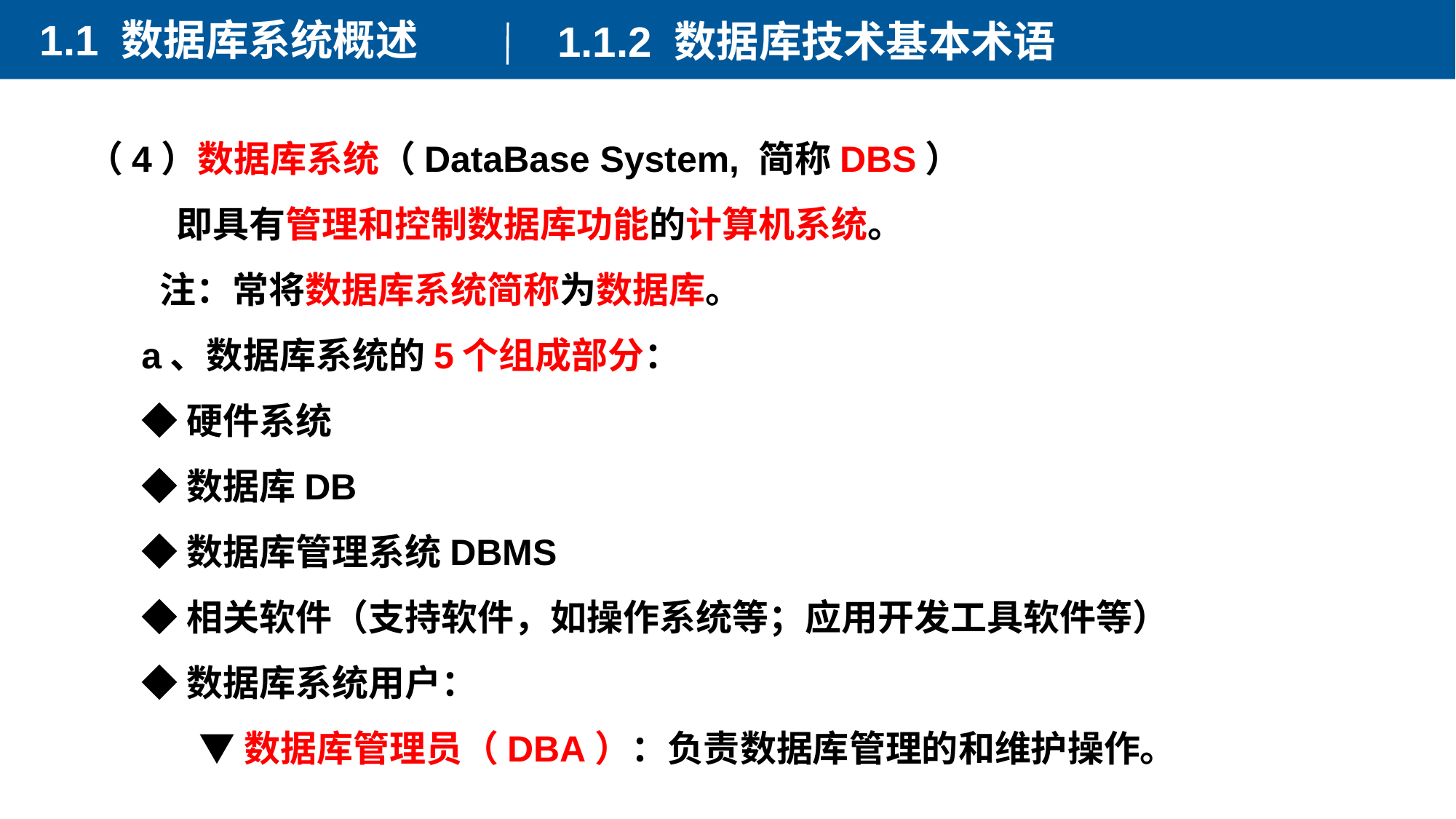

1.1 数据库系统概述
1.1.2 数据库技术基本术语
（4）数据库系统（DataBase System, 简称DBS）
 　　即具有管理和控制数据库功能的计算机系统。
　　注：常将数据库系统简称为数据库。
a、数据库系统的5个组成部分：
◆硬件系统
◆数据库DB
◆数据库管理系统DBMS
◆相关软件（支持软件，如操作系统等；应用开发工具软件等）
◆数据库系统用户：
       ▼数据库管理员（DBA）：负责数据库管理的和维护操作。